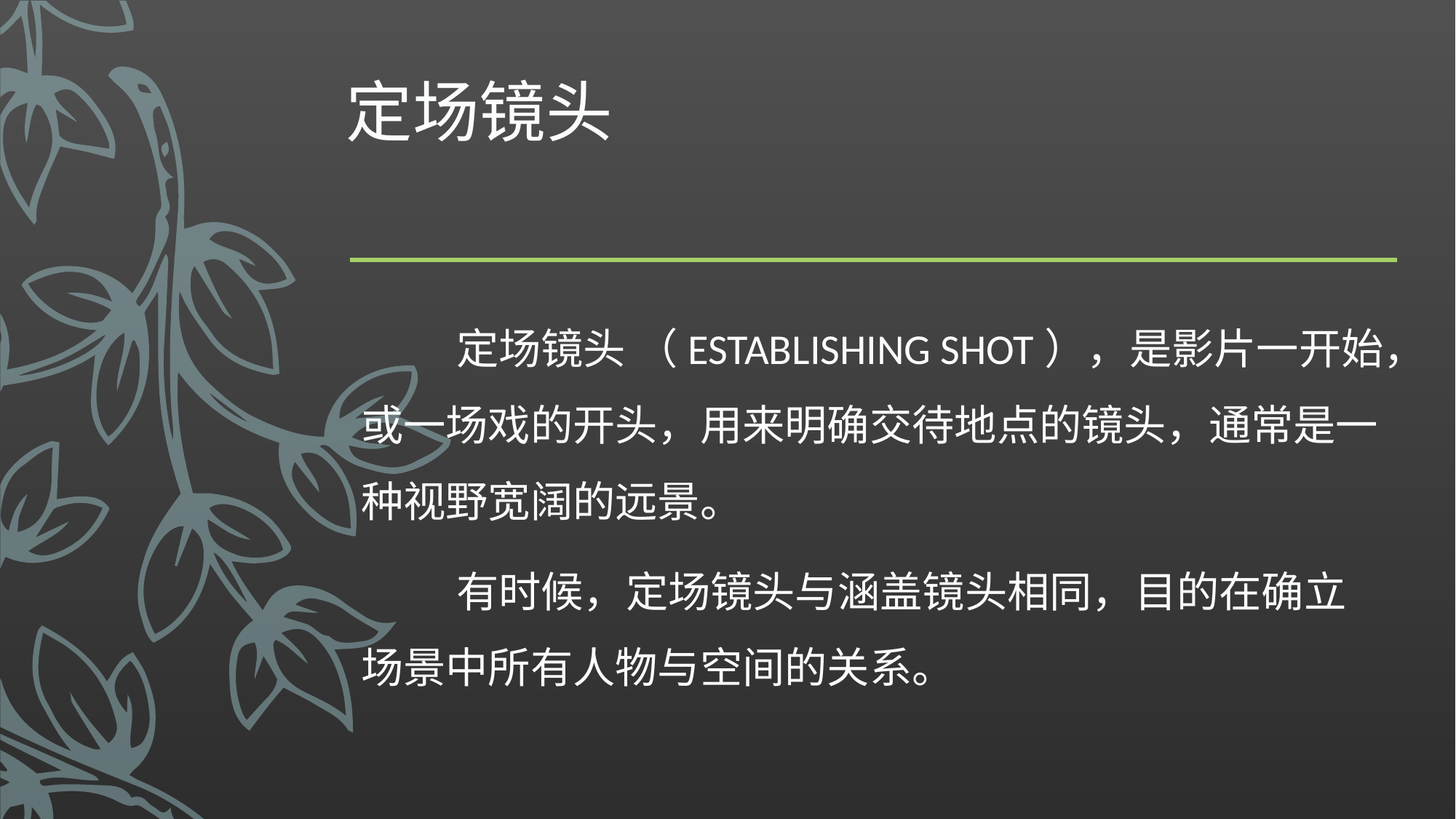

# 定场镜头
         定场镜头 （ESTABLISHING SHOT），是影片一开始，或一场戏的开头，用来明确交待地点的镜头，通常是一种视野宽阔的远景。
         有时候，定场镜头与涵盖镜头相同，目的在确立场景中所有人物与空间的关系。